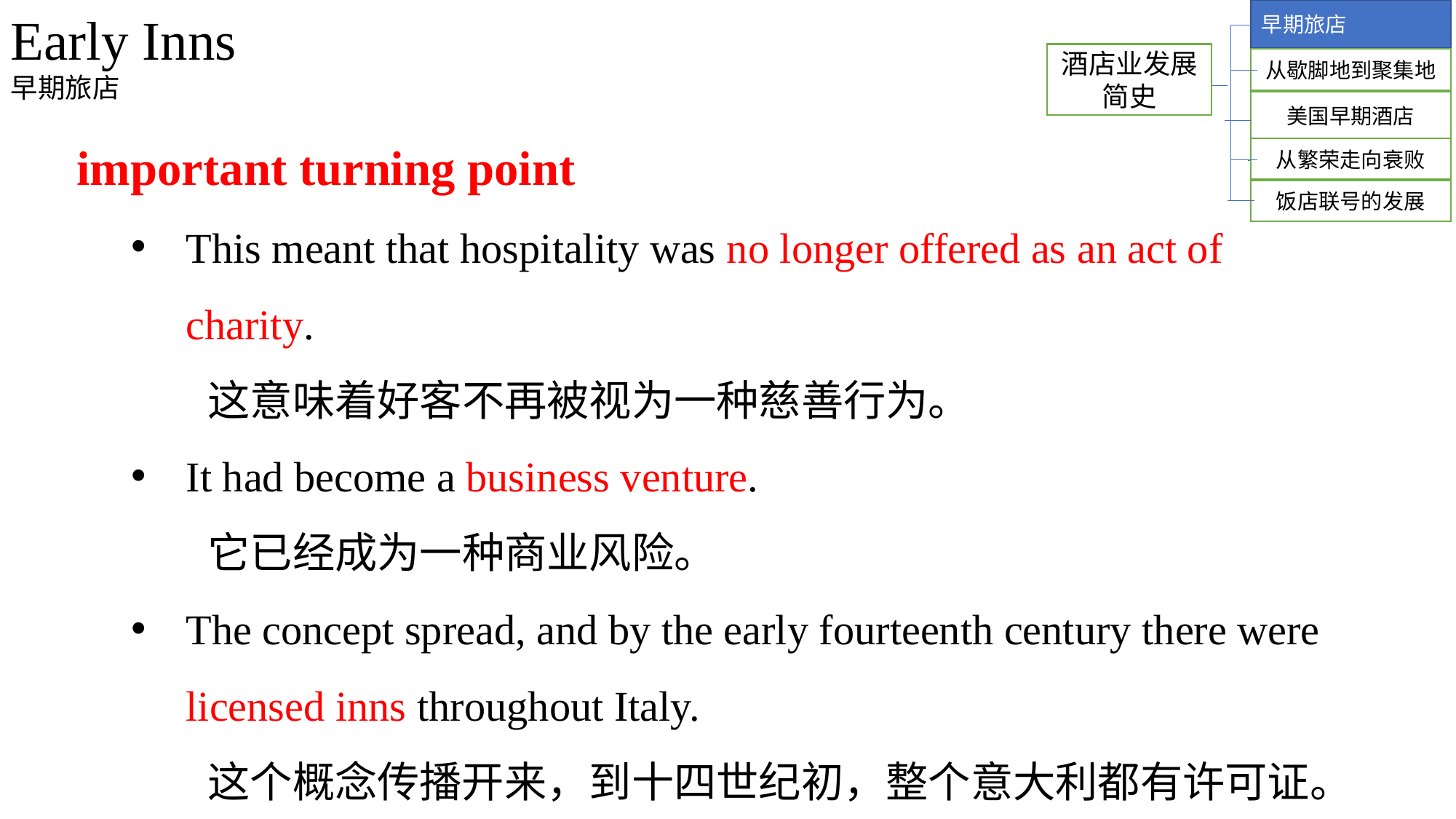

Early Inns
早期旅店
早期旅店
酒店业发展简史
从歇脚地到聚集地
美国早期酒店
important turning point
This meant that hospitality was no longer offered as an act of charity.
       这意味着好客不再被视为一种慈善行为。
It had become a business venture.
       它已经成为一种商业风险。
The concept spread, and by the early fourteenth century there were licensed inns throughout Italy.
       这个概念传播开来，到十四世纪初，整个意大利都有许可证。

从繁荣走向衰败
饭店联号的发展